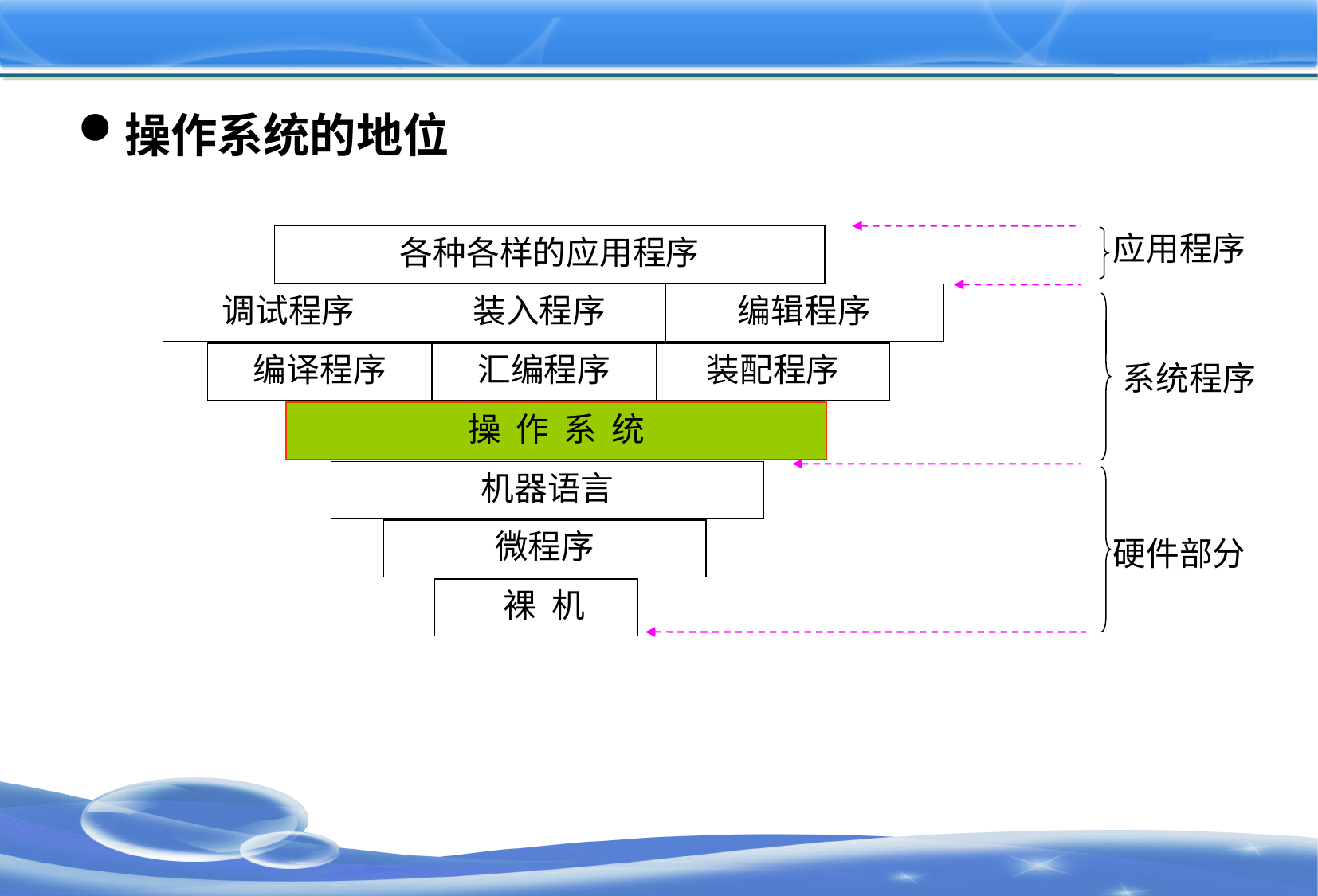

#
操作系统的地位

应用程序
各种各样的应用程序

调试程序
装入程序
编辑程序

编译程序
汇编程序
装配程序
系统程序
操  作  系  统
机器语言

微程序
硬件部分
 裸  机